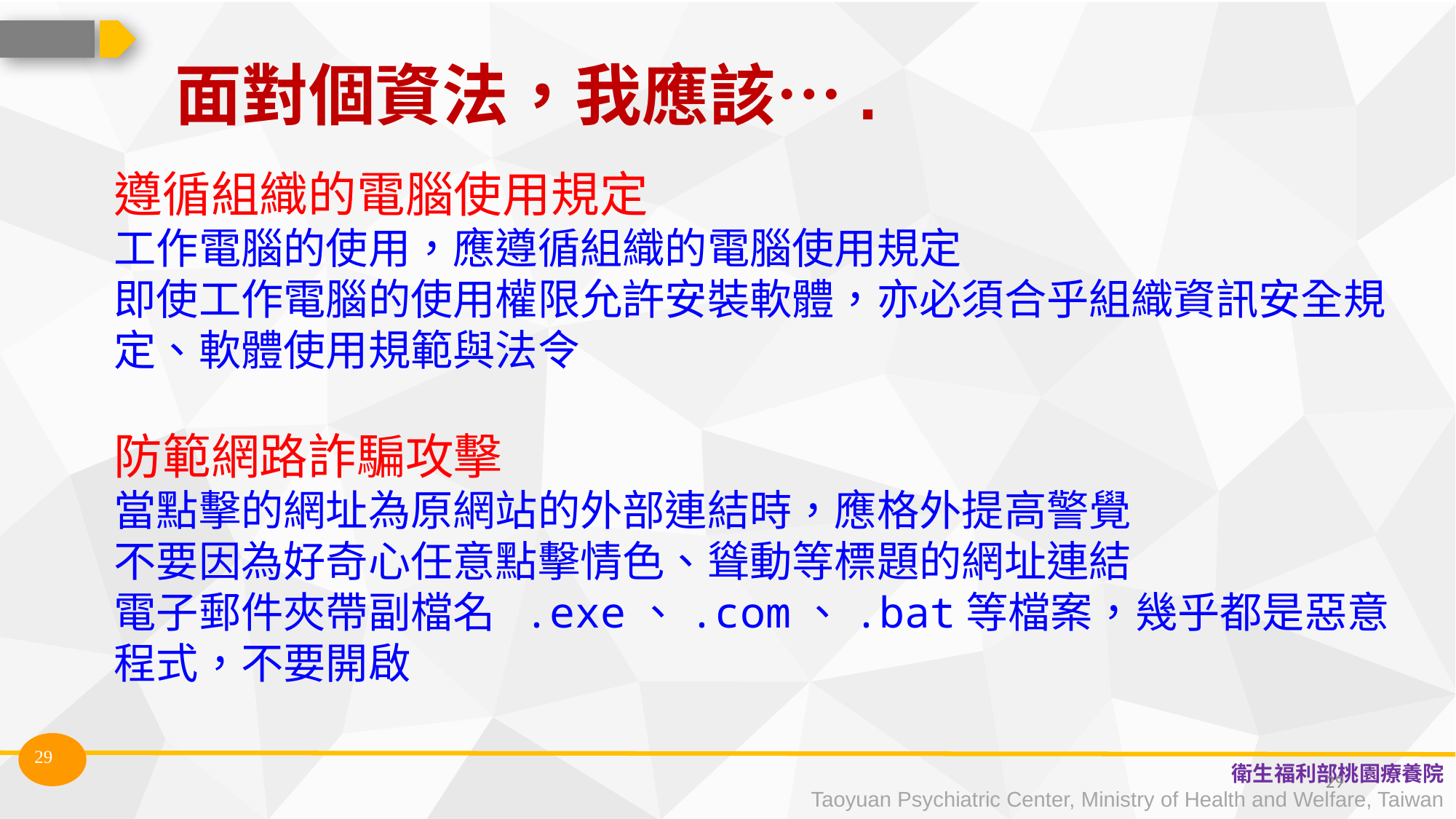

# 面對個資法，我應該….
遵循組織的電腦使用規定
工作電腦的使用，應遵循組織的電腦使用規定
即使工作電腦的使用權限允許安裝軟體，亦必須合乎組織資訊安全規定、軟體使用規範與法令

防範網路詐騙攻擊
當點擊的網址為原網站的外部連結時，應格外提高警覺
不要因為好奇心任意點擊情色、聳動等標題的網址連結
電子郵件夾帶副檔名  .exe、.com、.bat等檔案，幾乎都是惡意程式，不要開啟
29